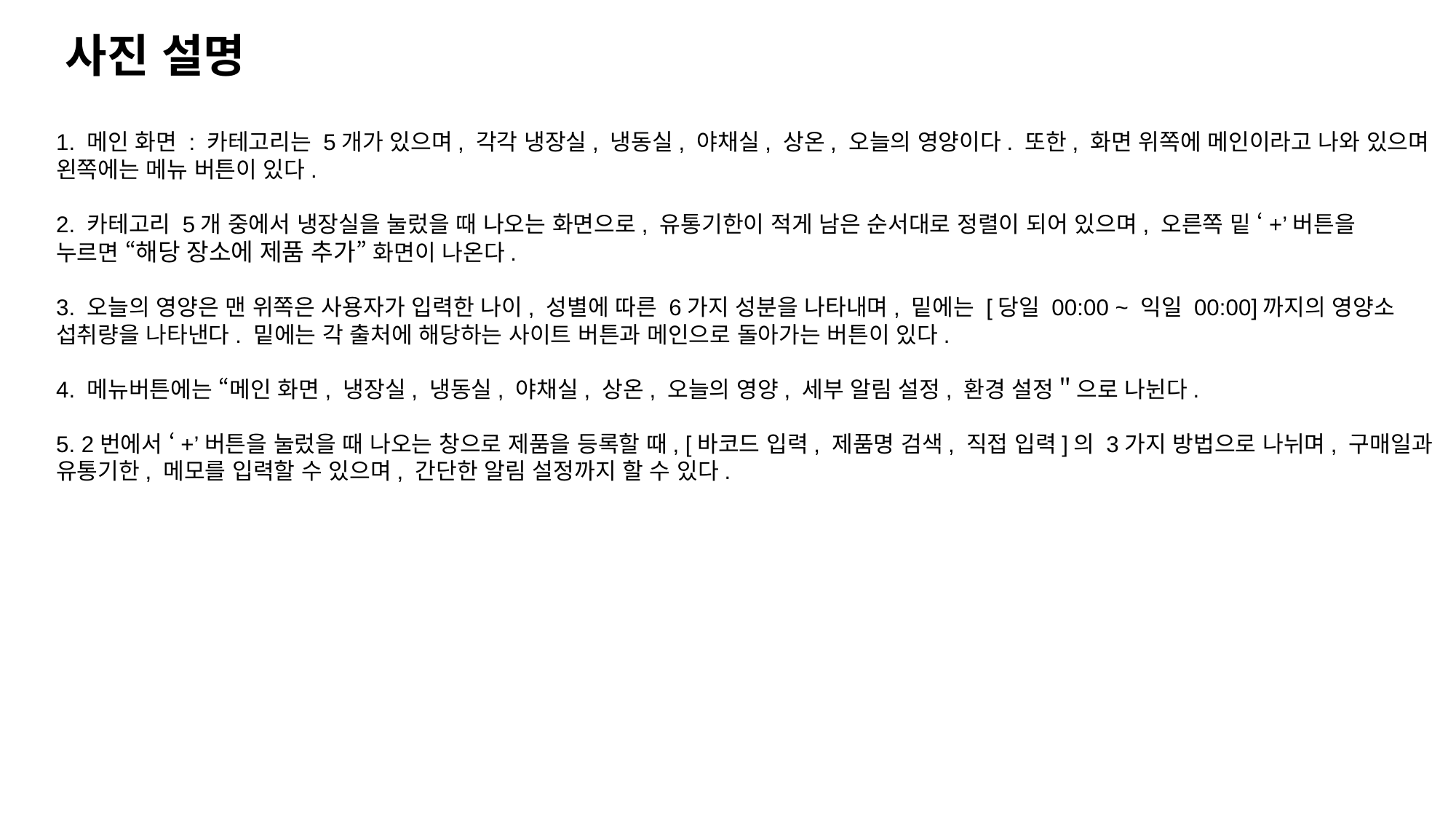

사진 설명
1. 메인 화면 : 카테고리는 5개가 있으며, 각각 냉장실, 냉동실, 야채실, 상온, 오늘의 영양이다. 또한, 화면 위쪽에 메인이라고 나와 있으며
왼쪽에는 메뉴 버튼이 있다.

2. 카테고리 5개 중에서 냉장실을 눌렀을 때 나오는 화면으로, 유통기한이 적게 남은 순서대로 정렬이 되어 있으며, 오른쪽 밑 ‘+’버튼을
누르면 “해당 장소에 제품 추가” 화면이 나온다.

3. 오늘의 영양은 맨 위쪽은 사용자가 입력한 나이, 성별에 따른 6가지 성분을 나타내며, 밑에는 [당일 00:00 ~ 익일 00:00]까지의 영양소
섭취량을 나타낸다. 밑에는 각 출처에 해당하는 사이트 버튼과 메인으로 돌아가는 버튼이 있다.

4. 메뉴버튼에는 “메인 화면, 냉장실, 냉동실, 야채실, 상온, 오늘의 영양, 세부 알림 설정, 환경 설정＂으로 나뉜다.

5. 2번에서 ‘+’버튼을 눌렀을 때 나오는 창으로 제품을 등록할 때, [바코드 입력, 제품명 검색, 직접 입력]의 3가지 방법으로 나뉘며, 구매일과
유통기한, 메모를 입력할 수 있으며, 간단한 알림 설정까지 할 수 있다.